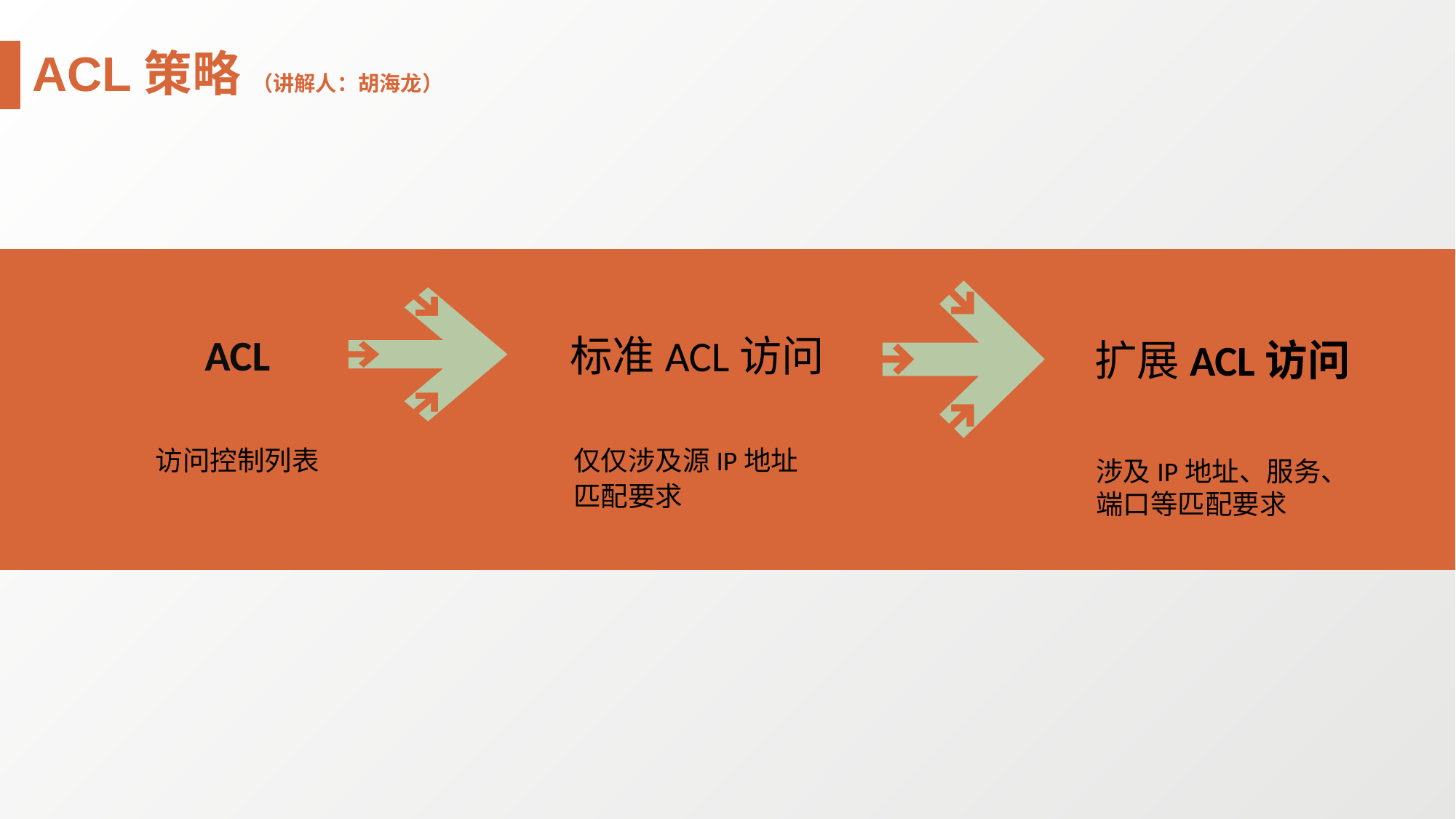

ACL策略 （讲解人：胡海龙）

ACL
标准ACL访问
扩展ACL访问
访问控制列表
仅仅涉及源IP地址
匹配要求
涉及IP地址、服务、
端口等匹配要求